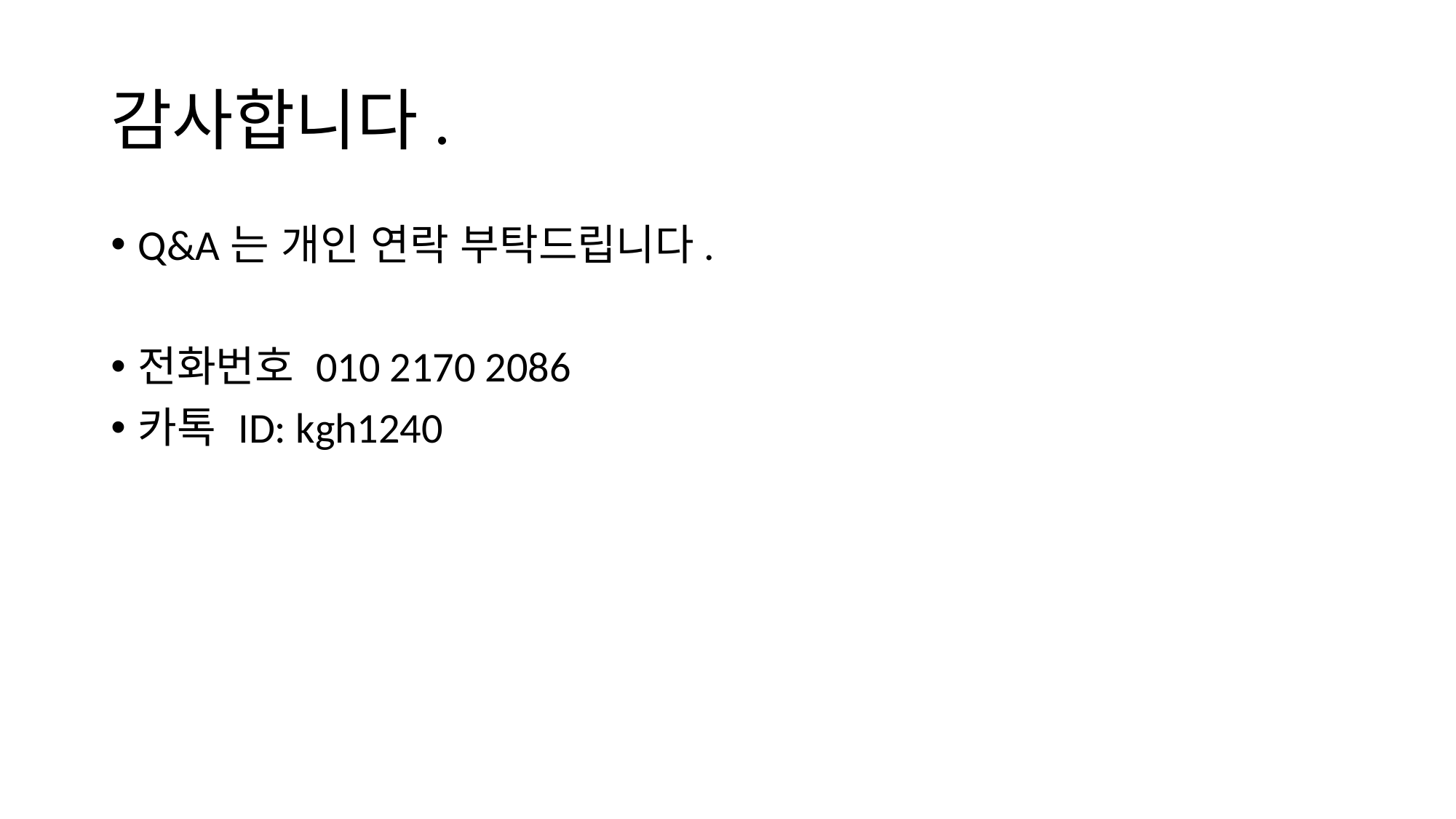

# 감사합니다.
Q&A는 개인 연락 부탁드립니다.

전화번호 010 2170 2086
카톡 ID: kgh1240